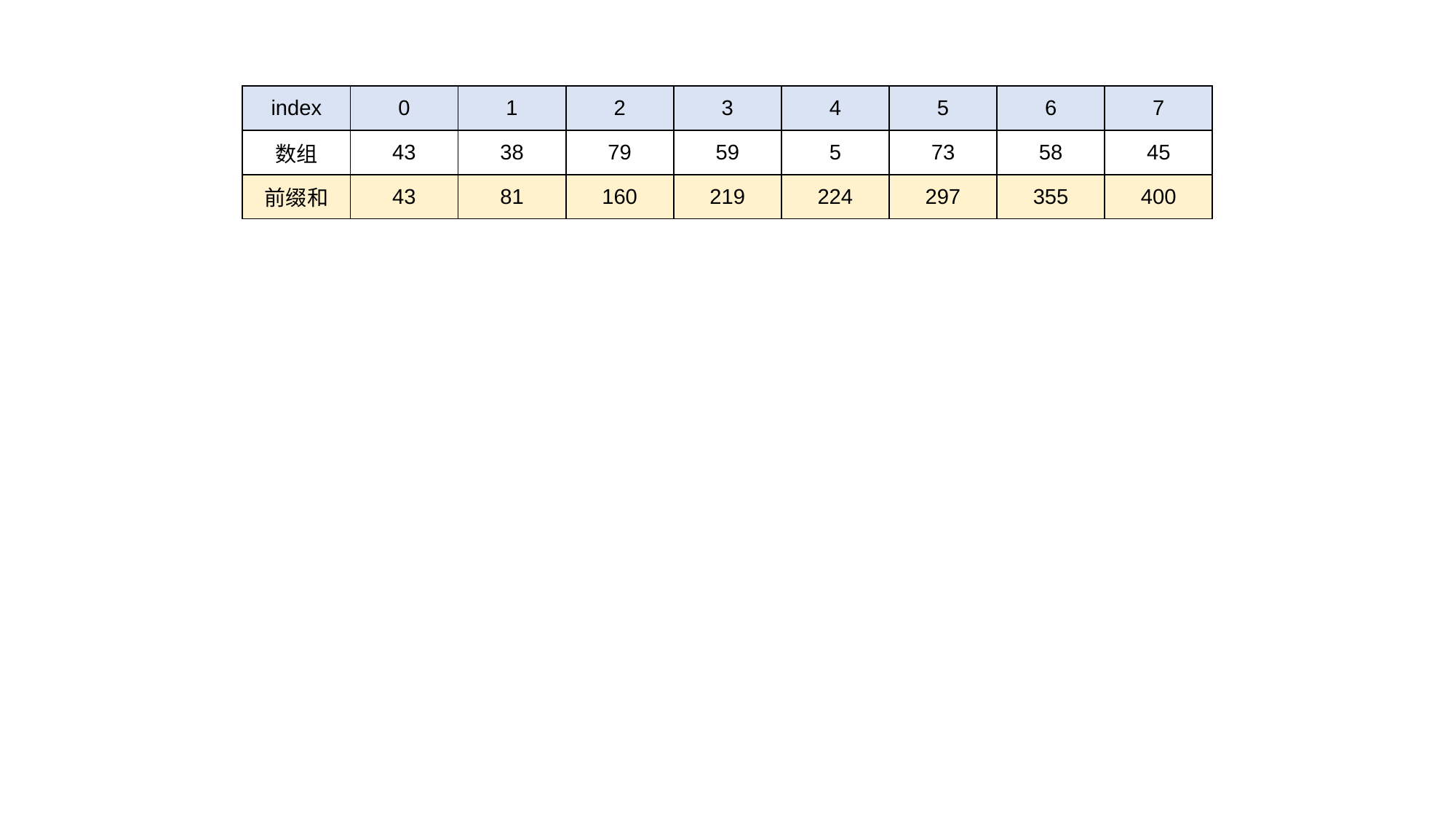

| index | 0 | 1 | 2 | 3 | 4 | 5 | 6 | 7 |
| --- | --- | --- | --- | --- | --- | --- | --- | --- |
| 数组 | 43 | 38 | 79 | 59 | 5 | 73 | 58 | 45 |
| 前缀和 | 43 | 81 | 160 | 219 | 224 | 297 | 355 | 400 |